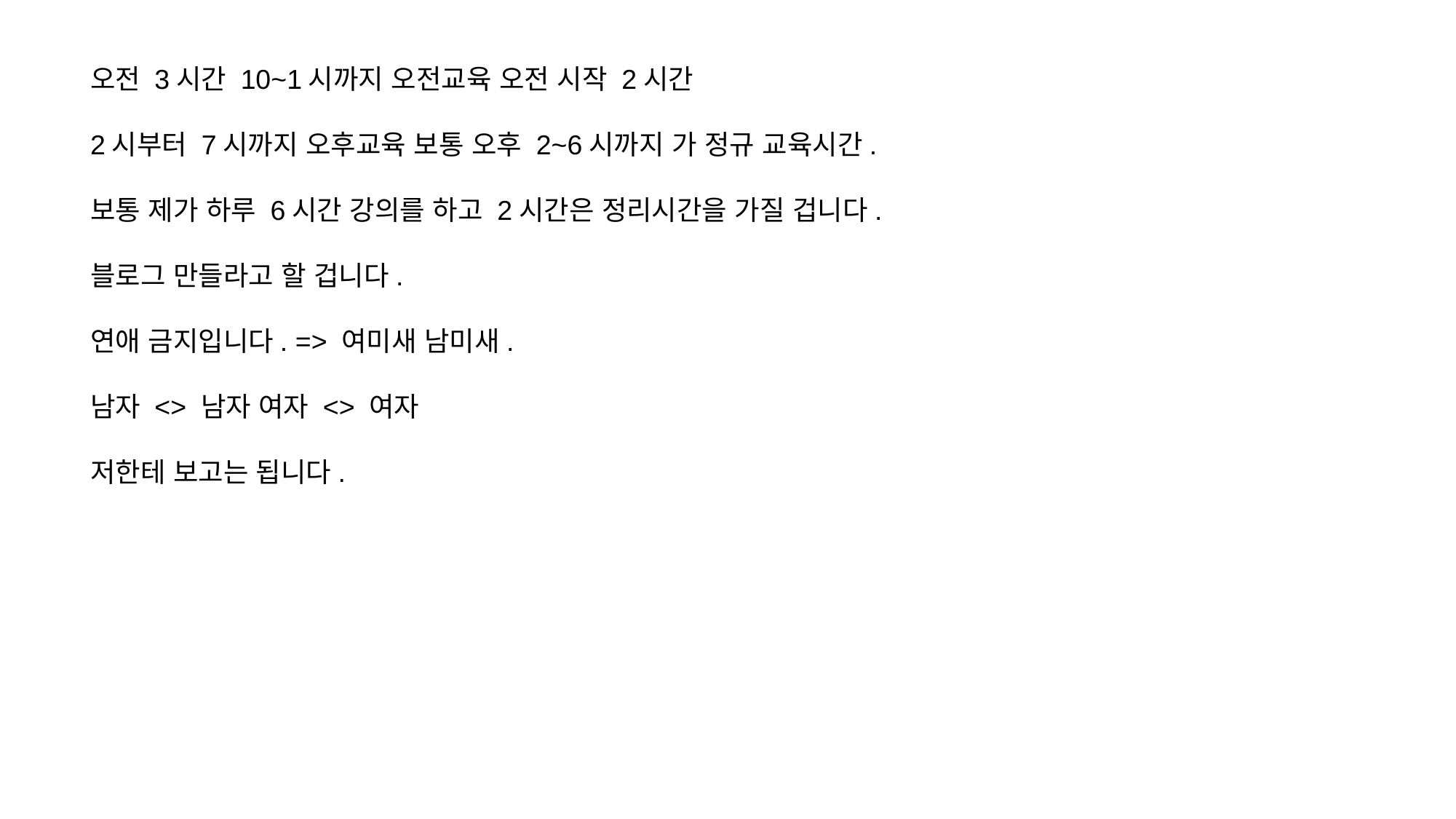

오전 3시간 10~1시까지 오전교육 오전 시작 2시간

2시부터 7시까지 오후교육 보통 오후 2~6시까지 가 정규 교육시간.

보통 제가 하루 6시간 강의를 하고 2시간은 정리시간을 가질 겁니다.

블로그 만들라고 할 겁니다.

연애 금지입니다. => 여미새 남미새.

남자 <> 남자 여자 <> 여자

저한테 보고는 됩니다.